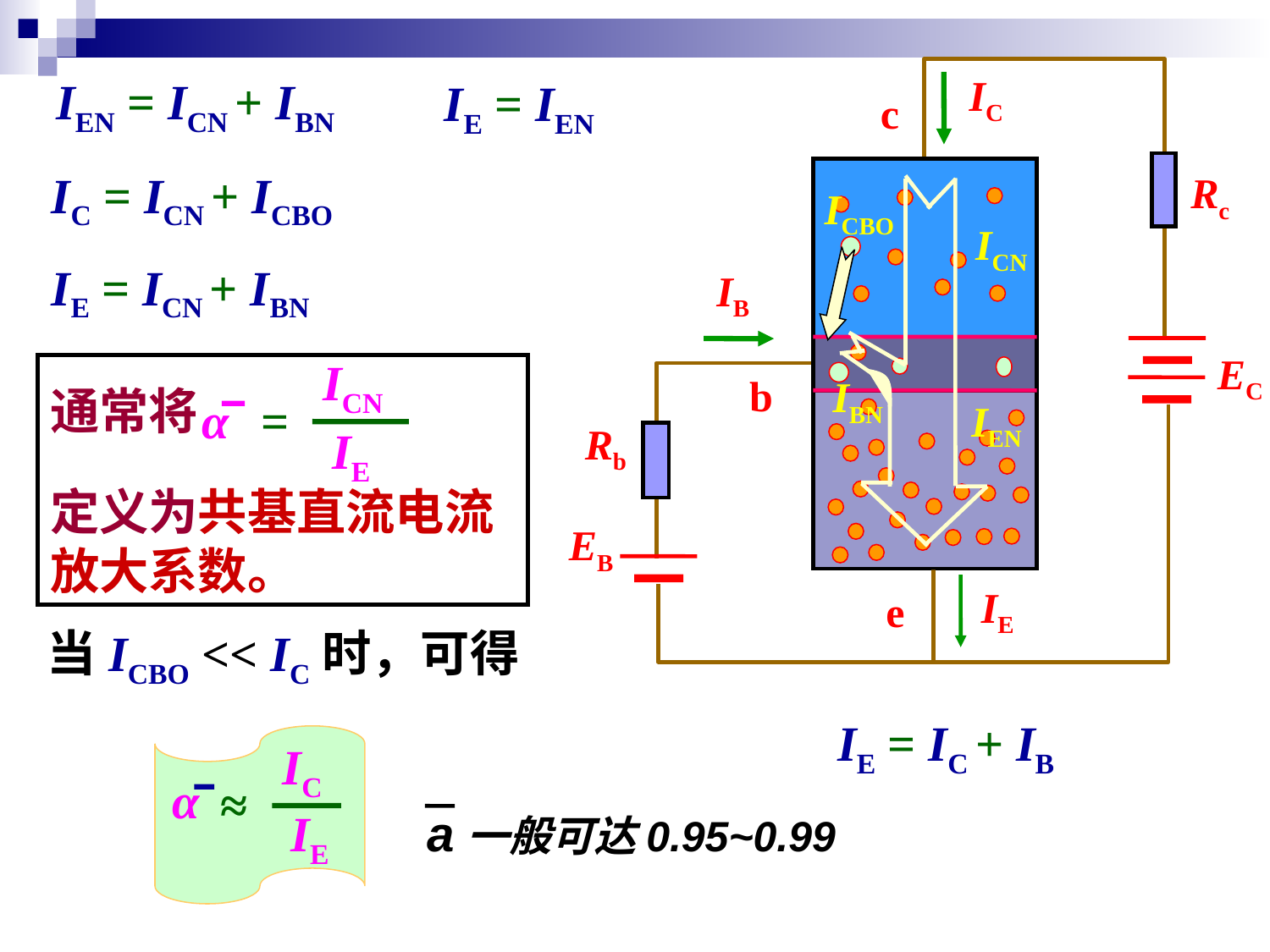

IC

c

Rc

ICBO

ICN

IB

EC

b

IBN

IEN

Rb

EB

IE

e

IEN = ICN + IBN
IE = IEN
IC = ICN + ICBO
IE = ICN + IBN
ICN

通常将
=
α

IE

定义为共基直流电流放大系数。
当ICBO << IC时，可得
IE = IC + IB

IC
α
≈

IE

a一般可达0.95~0.99

53